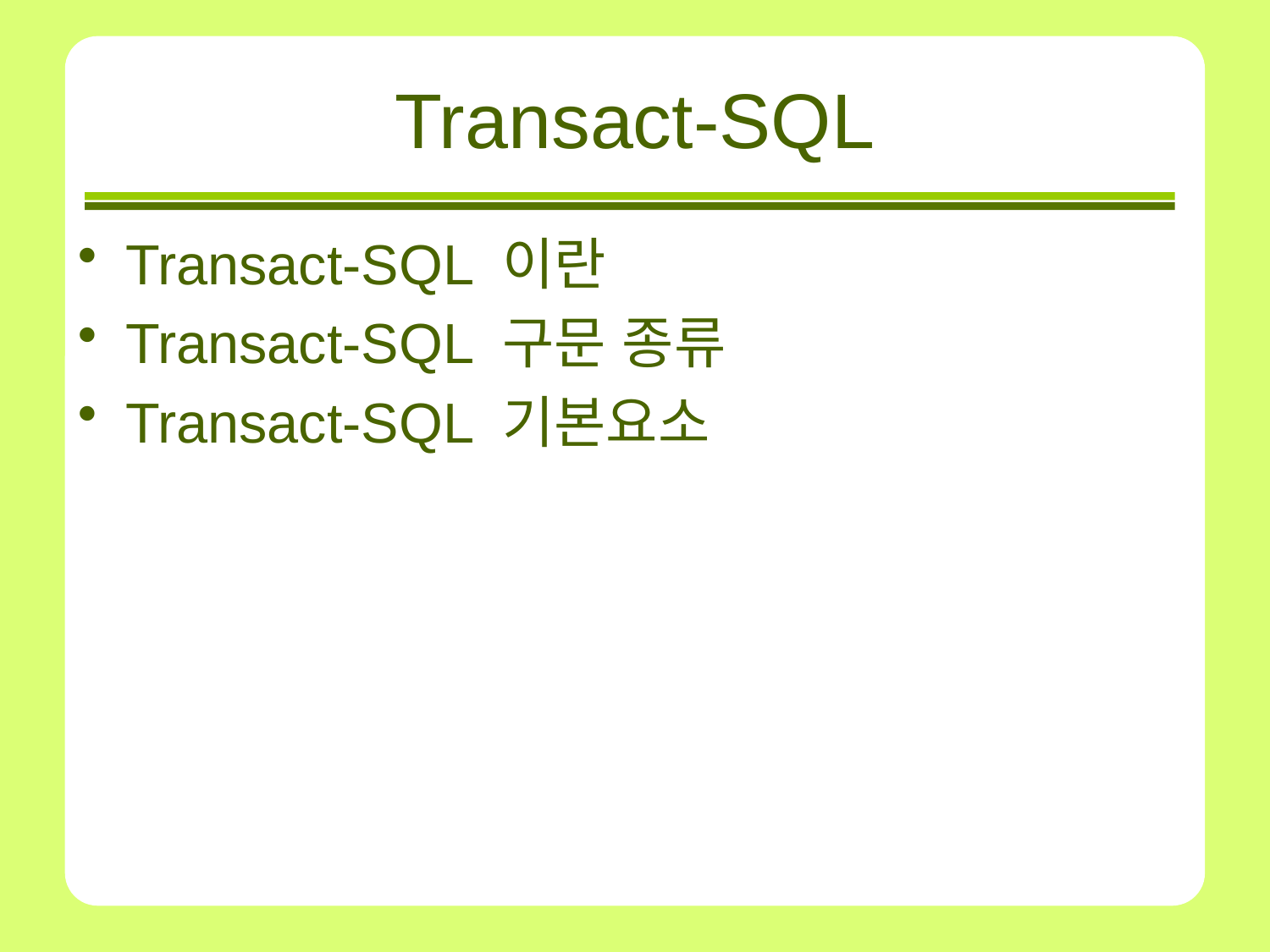

# Transact-SQL
Transact-SQL 이란
Transact-SQL 구문 종류
Transact-SQL 기본요소